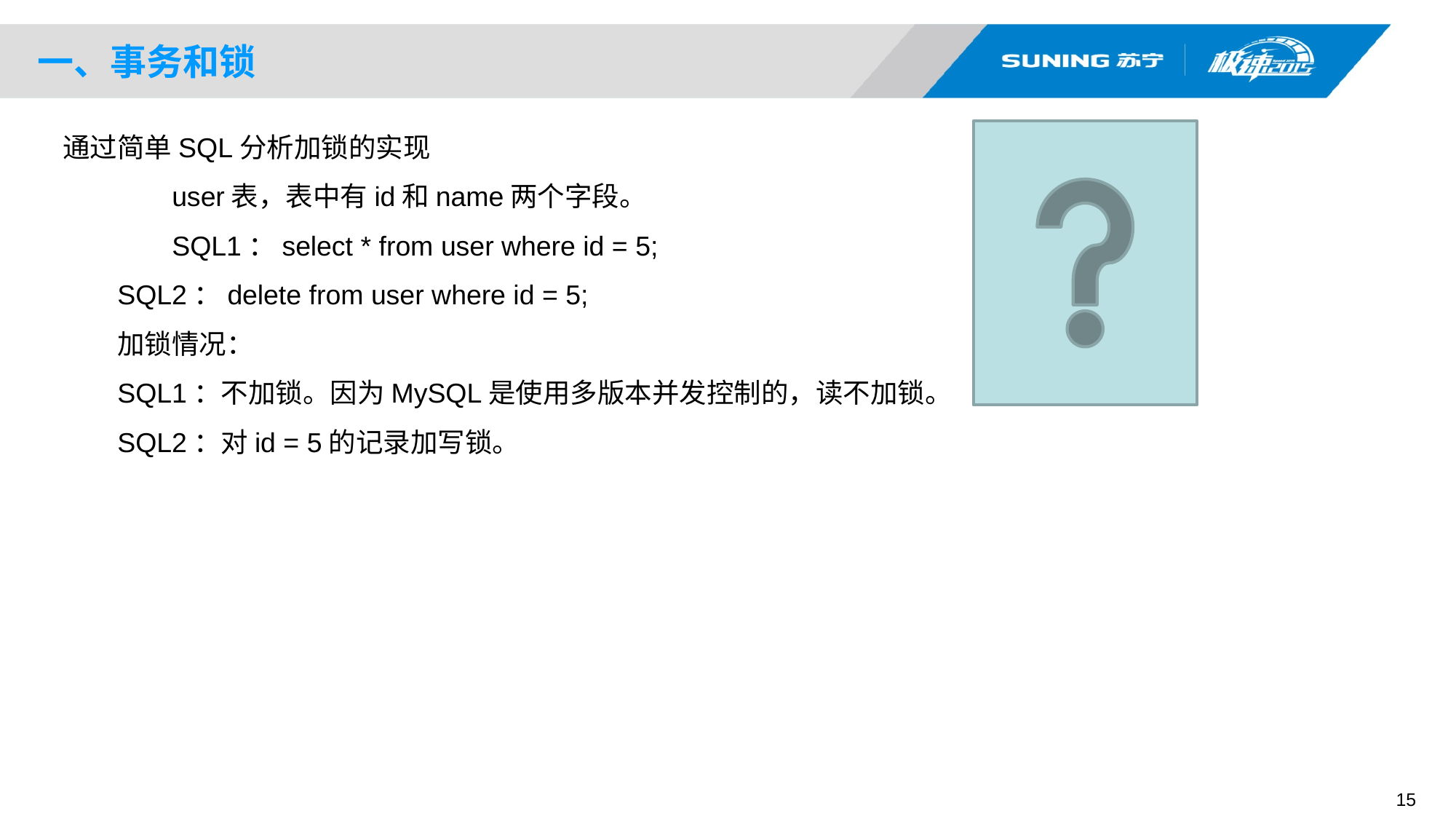

一、事务和锁
通过简单SQL分析加锁的实现
	user表，表中有id和name两个字段。
	SQL1：select * from user where id = 5;
SQL2：delete from user where id = 5;
加锁情况：
SQL1：不加锁。因为MySQL是使用多版本并发控制的，读不加锁。
SQL2：对id = 5的记录加写锁。